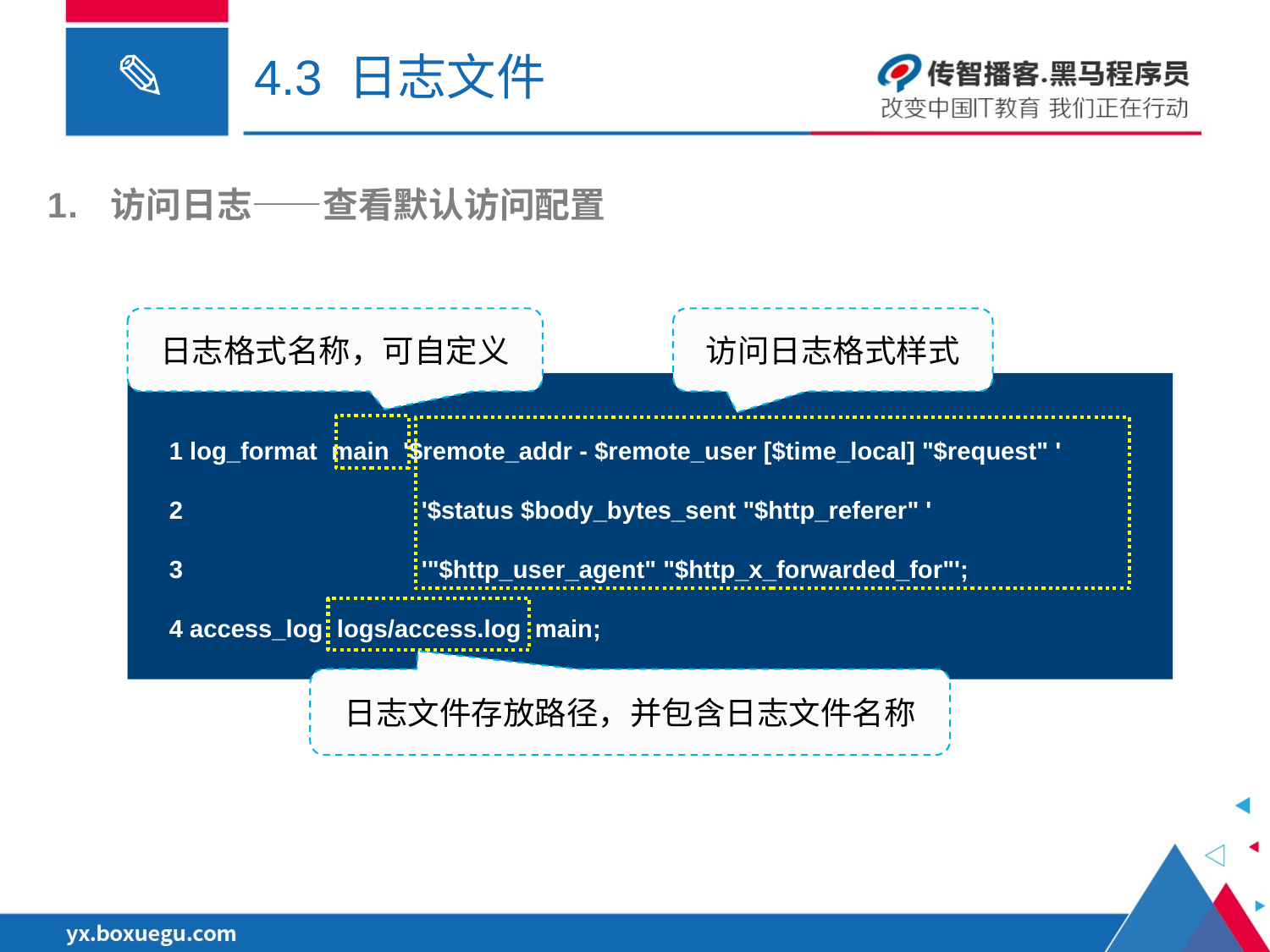

# 4.3 日志文件
访问日志——查看默认访问配置
日志格式名称，可自定义
访问日志格式样式

 1 log_format  main  '$remote_addr - $remote_user [$time_local] "$request" '
 2	                   '$status $body_bytes_sent "$http_referer" '
 3	                   '"$http_user_agent" "$http_x_forwarded_for"';
 4 access_log  logs/access.log  main;

日志文件存放路径，并包含日志文件名称